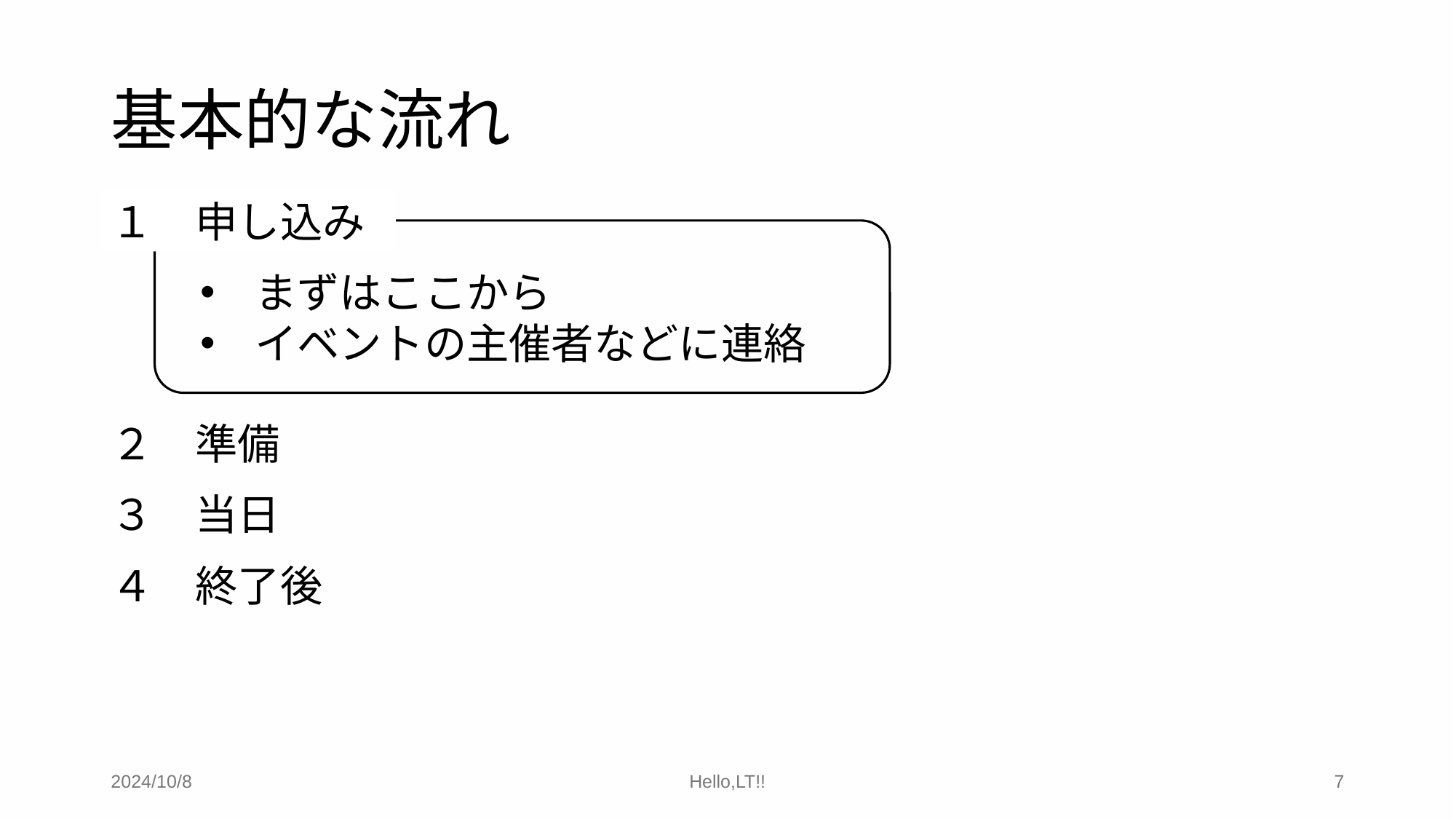

# 基本的な流れ
１　申し込み

まずはここから
イベントの主催者などに連絡
２　準備
３　当日
４　終了後
2024/10/8
Hello,LT!!
7